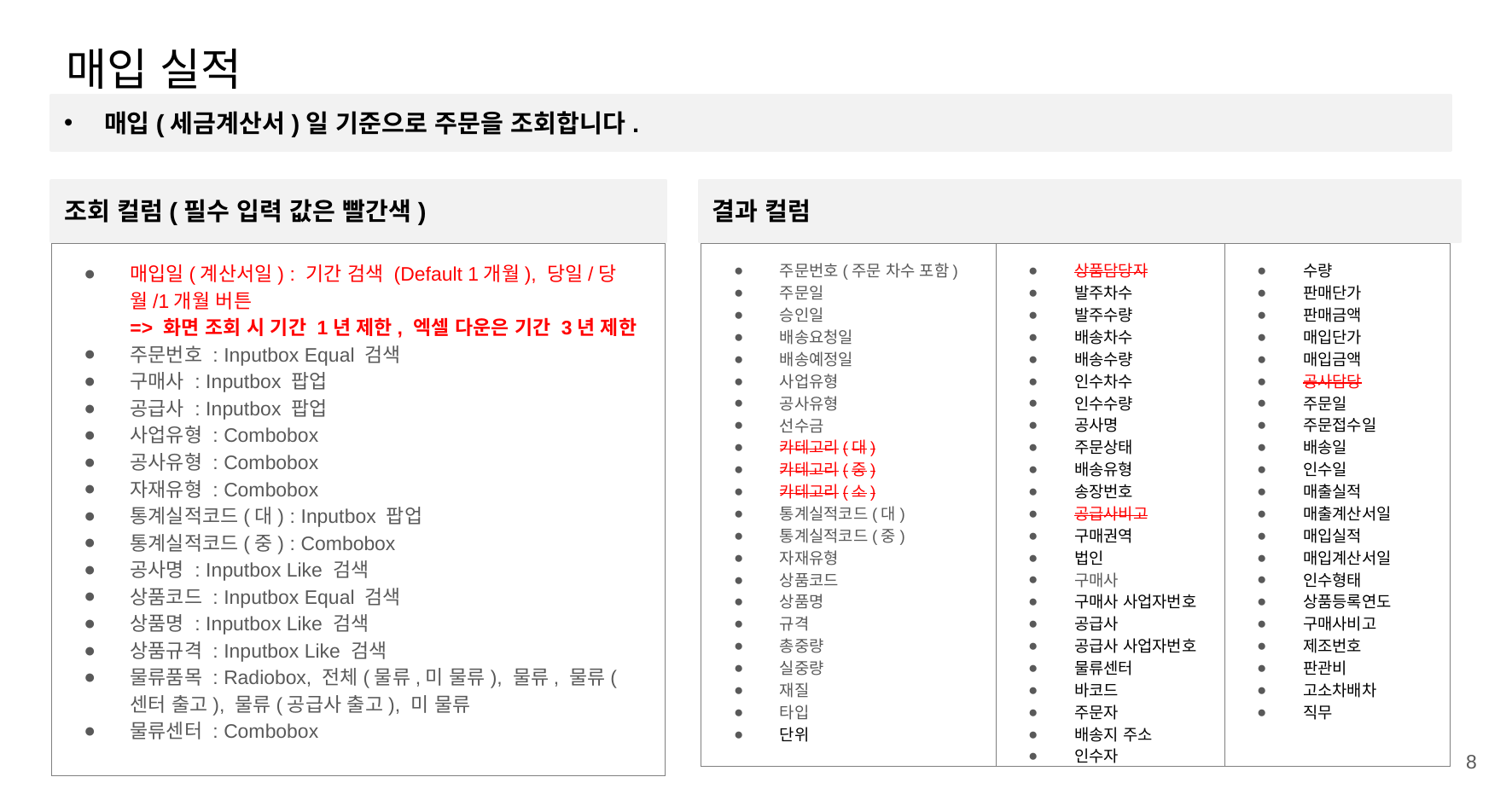

# 매입 실적
매입(세금계산서)일 기준으로 주문을 조회합니다.
조회 컬럼(필수 입력 값은 빨간색)
결과 컬럼
매입일(계산서일) : 기간 검색 (Default 1개월), 당일/당월/1개월 버튼
=> 화면 조회 시 기간 1년 제한, 엑셀 다운은 기간 3년 제한
주문번호 : Inputbox Equal 검색
구매사 : Inputbox 팝업
공급사 : Inputbox 팝업
사업유형 : Combobox
공사유형 : Combobox
자재유형 : Combobox
통계실적코드(대) : Inputbox 팝업
통계실적코드(중) : Combobox
공사명 : Inputbox Like 검색
상품코드 : Inputbox Equal 검색
상품명 : Inputbox Like 검색
상품규격 : Inputbox Like 검색
물류품목 : Radiobox, 전체(물류,미 물류), 물류, 물류(센터 출고), 물류(공급사 출고), 미 물류
물류센터 : Combobox
수량
판매단가
판매금액
매입단가
매입금액
공사담당
주문일
주문접수일
배송일
인수일
매출실적
매출계산서일
매입실적
매입계산서일
인수형태
상품등록연도
구매사비고
제조번호
판관비
고소차배차
직무
주문번호(주문 차수 포함)
주문일
승인일
배송요청일
배송예정일
사업유형
공사유형
선수금
카테고리(대)
카테고리(중)
카테고리(소)
통계실적코드(대)
통계실적코드(중)
자재유형
상품코드
상품명
규격
총중량
실중량
재질
타입
단위
상품담당자
발주차수
발주수량
배송차수
배송수량
인수차수
인수수량
공사명
주문상태
배송유형
송장번호
공급사비고
구매권역
법인
구매사
구매사 사업자번호
공급사
공급사 사업자번호
물류센터
바코드
주문자
배송지 주소
인수자
8